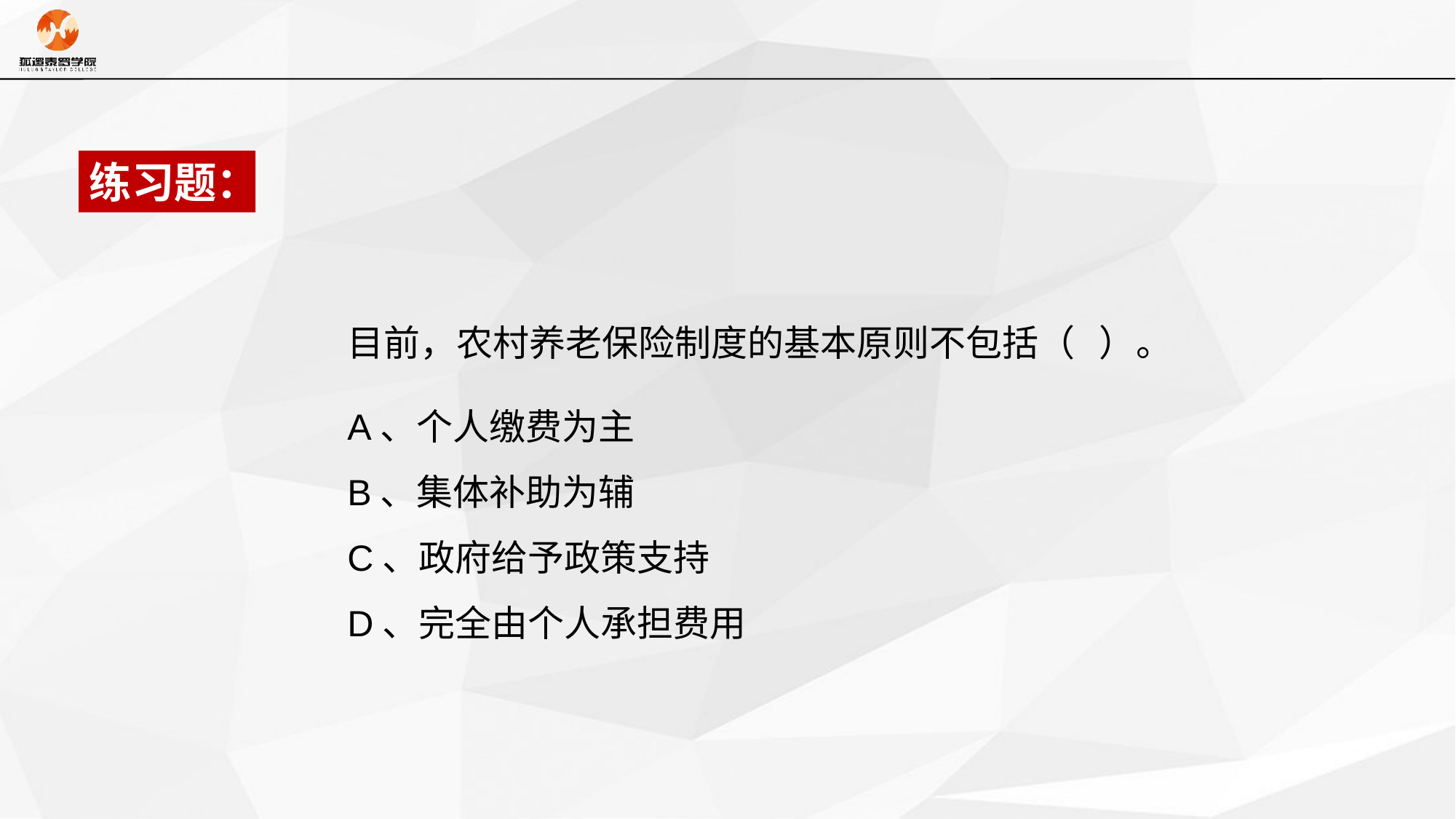

练习题：
目前，农村养老保险制度的基本原则不包括（   ）。
A、个人缴费为主
B、集体补助为辅
C、政府给予政策支持
D、完全由个人承担费用